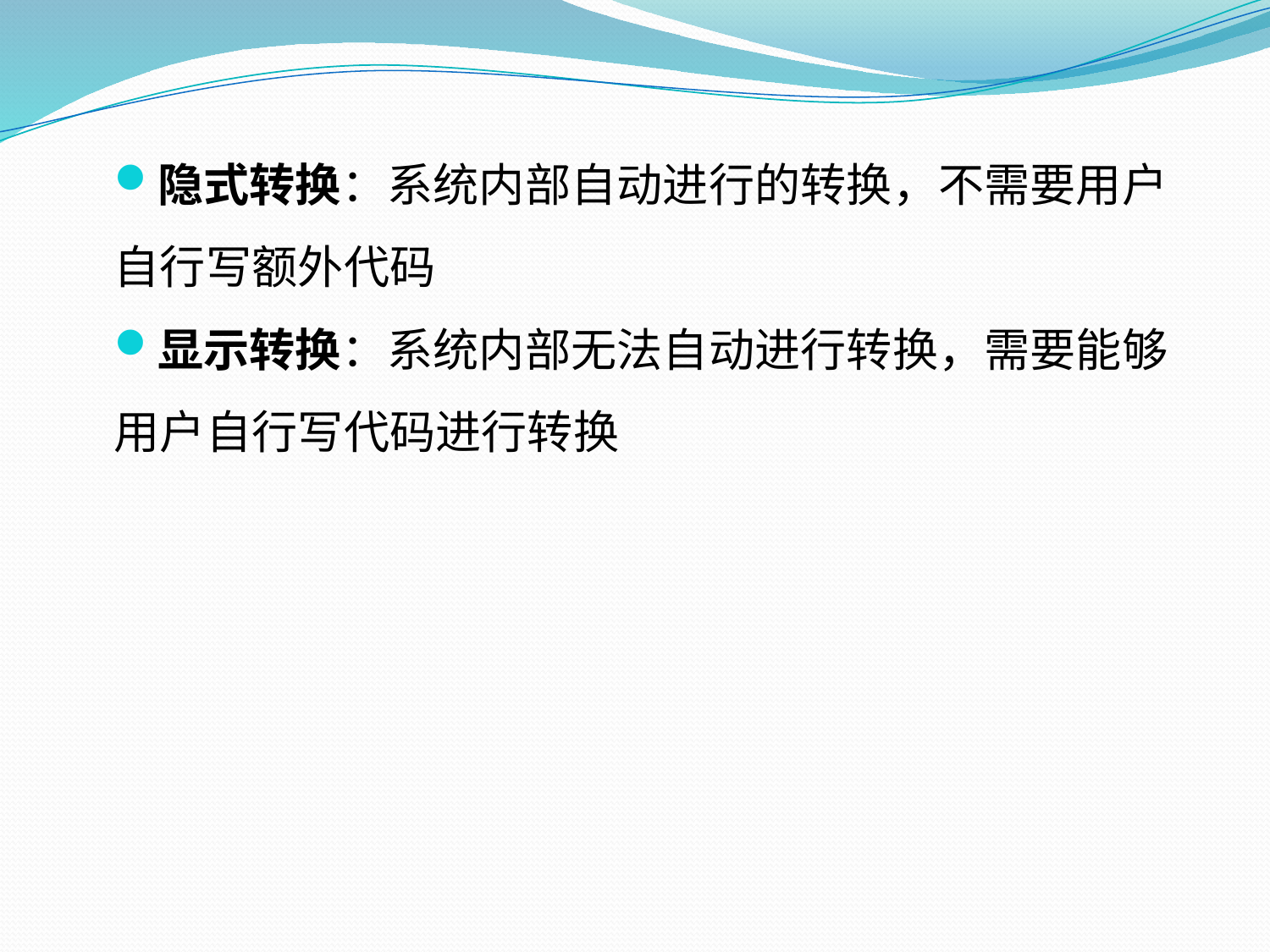

隐式转换：系统内部自动进行的转换，不需要用户自行写额外代码
显示转换：系统内部无法自动进行转换，需要能够用户自行写代码进行转换